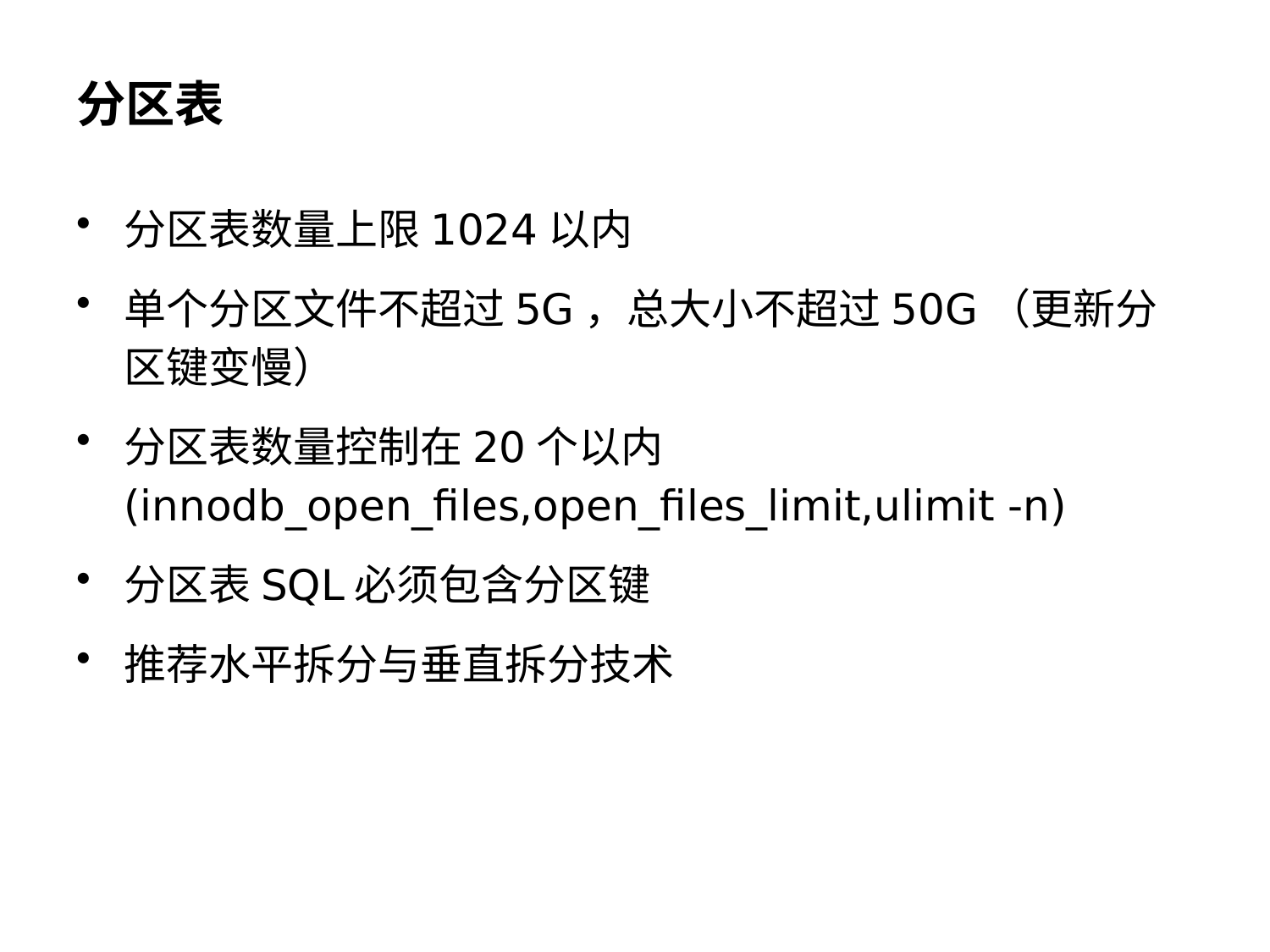

# 分区表
分区表数量上限1024以内
单个分区文件不超过5G，总大小不超过50G（更新分区键变慢）
分区表数量控制在20个以内(innodb_open_files,open_files_limit,ulimit -n)
分区表SQL必须包含分区键
推荐水平拆分与垂直拆分技术